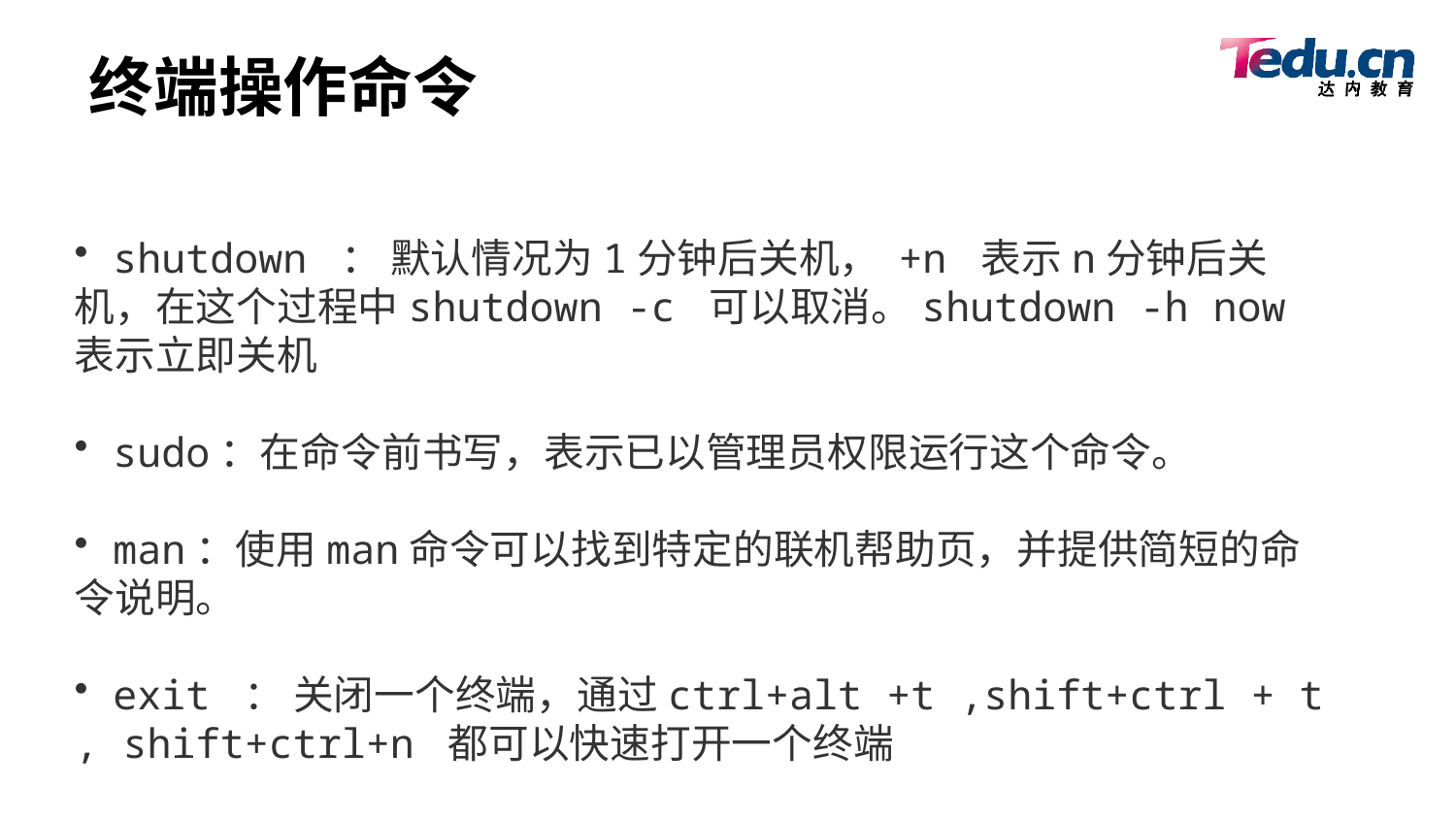

# 终端操作命令

 shutdown ： 默认情况为1分钟后关机， +n 表示n分钟后关机，在这个过程中shutdown -c 可以取消。shutdown -h now表示立即关机

 sudo：在命令前书写，表示已以管理员权限运行这个命令。

 man：使用man命令可以找到特定的联机帮助页，并提供简短的命令说明。

 exit ： 关闭一个终端，通过ctrl+alt +t ,shift+ctrl + t , shift+ctrl+n 都可以快速打开一个终端